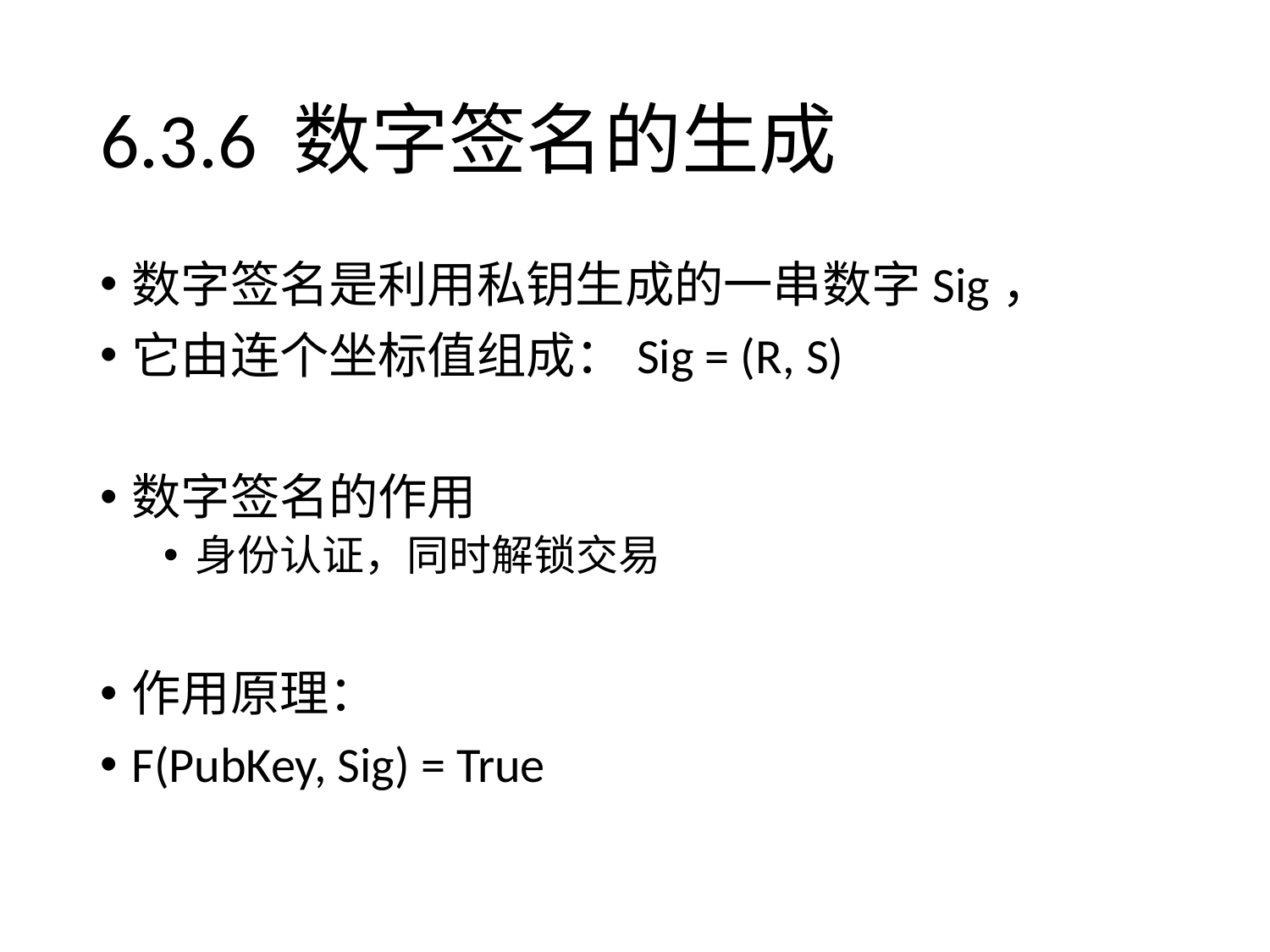

# 6.3.6 数字签名的生成
数字签名是利用私钥生成的一串数字Sig，
它由连个坐标值组成：Sig = (R, S)

数字签名的作用
身份认证，同时解锁交易

作用原理：
F(PubKey, Sig) = True